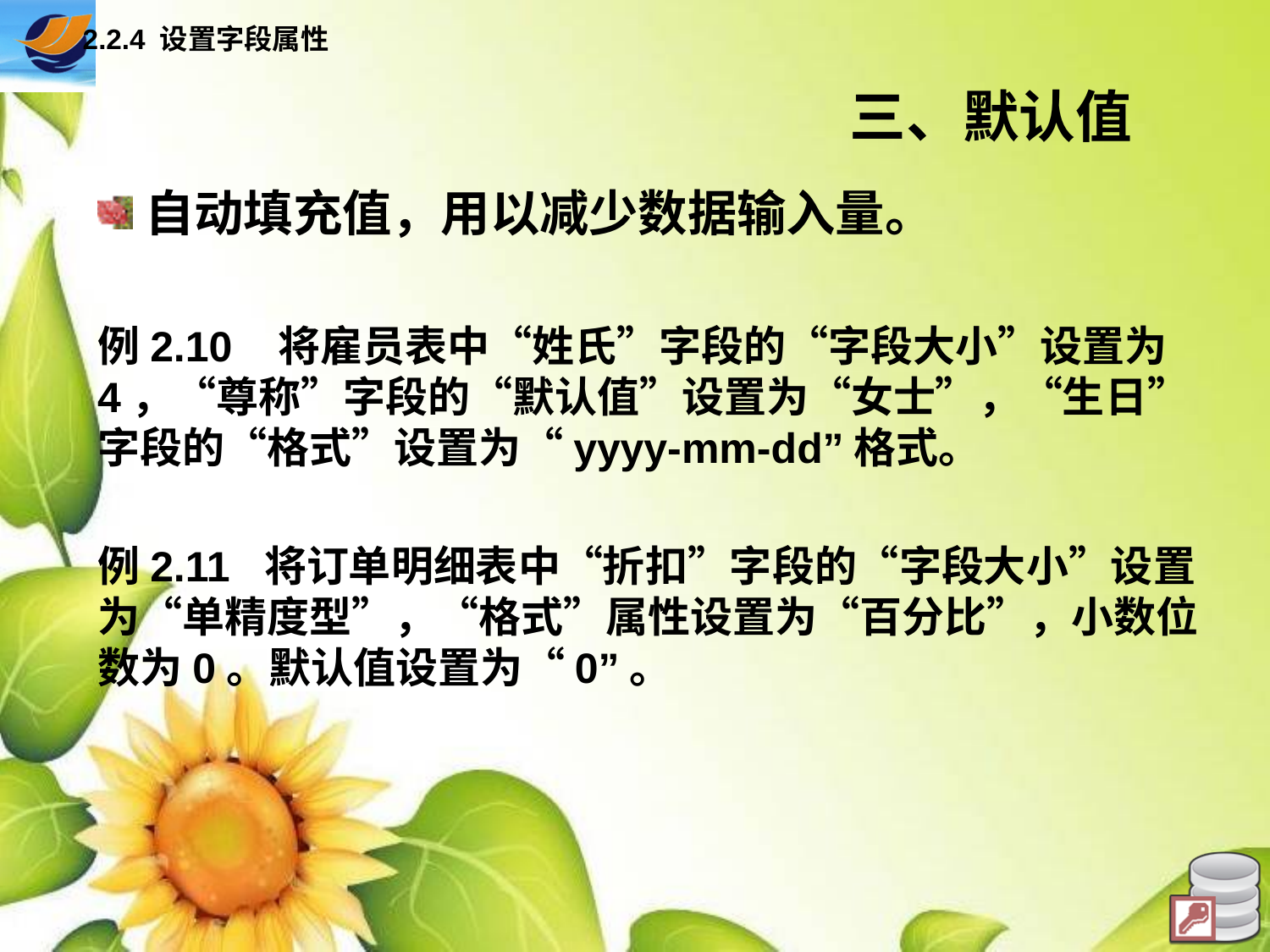

2.2.4 设置字段属性
# 三、默认值
自动填充值，用以减少数据输入量。

例2.10   将雇员表中“姓氏”字段的“字段大小”设置为4，“尊称”字段的“默认值”设置为“女士”，“生日”字段的“格式”设置为“yyyy-mm-dd”格式。

例2.11  将订单明细表中“折扣”字段的“字段大小”设置为“单精度型”，“格式”属性设置为“百分比”，小数位数为0。默认值设置为“0”。